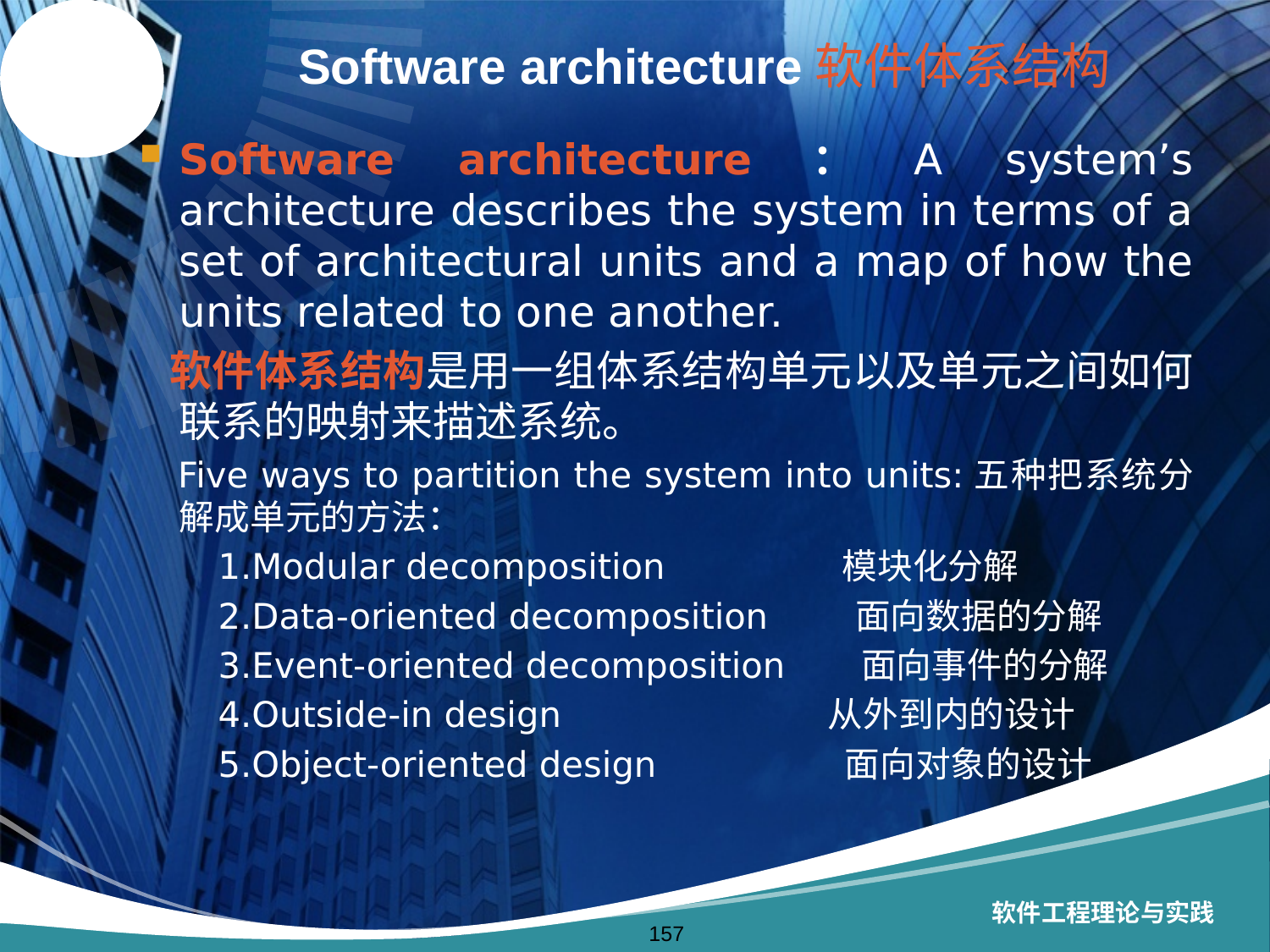

# Software architecture软件体系结构
Software architecture：A system’s architecture describes the system in terms of a set of architectural units and a map of how the units related to one another.
  软件体系结构是用一组体系结构单元以及单元之间如何联系的映射来描述系统。
   Five ways to partition the system into units:五种把系统分解成单元的方法：
       1.Modular decomposition               模块化分解
       2.Data-oriented decomposition       面向数据的分解
       3.Event-oriented decomposition      面向事件的分解
       4.Outside-in design                       从外到内的设计
       5.Object-oriented design                面向对象的设计
软件工程理论与实践
157